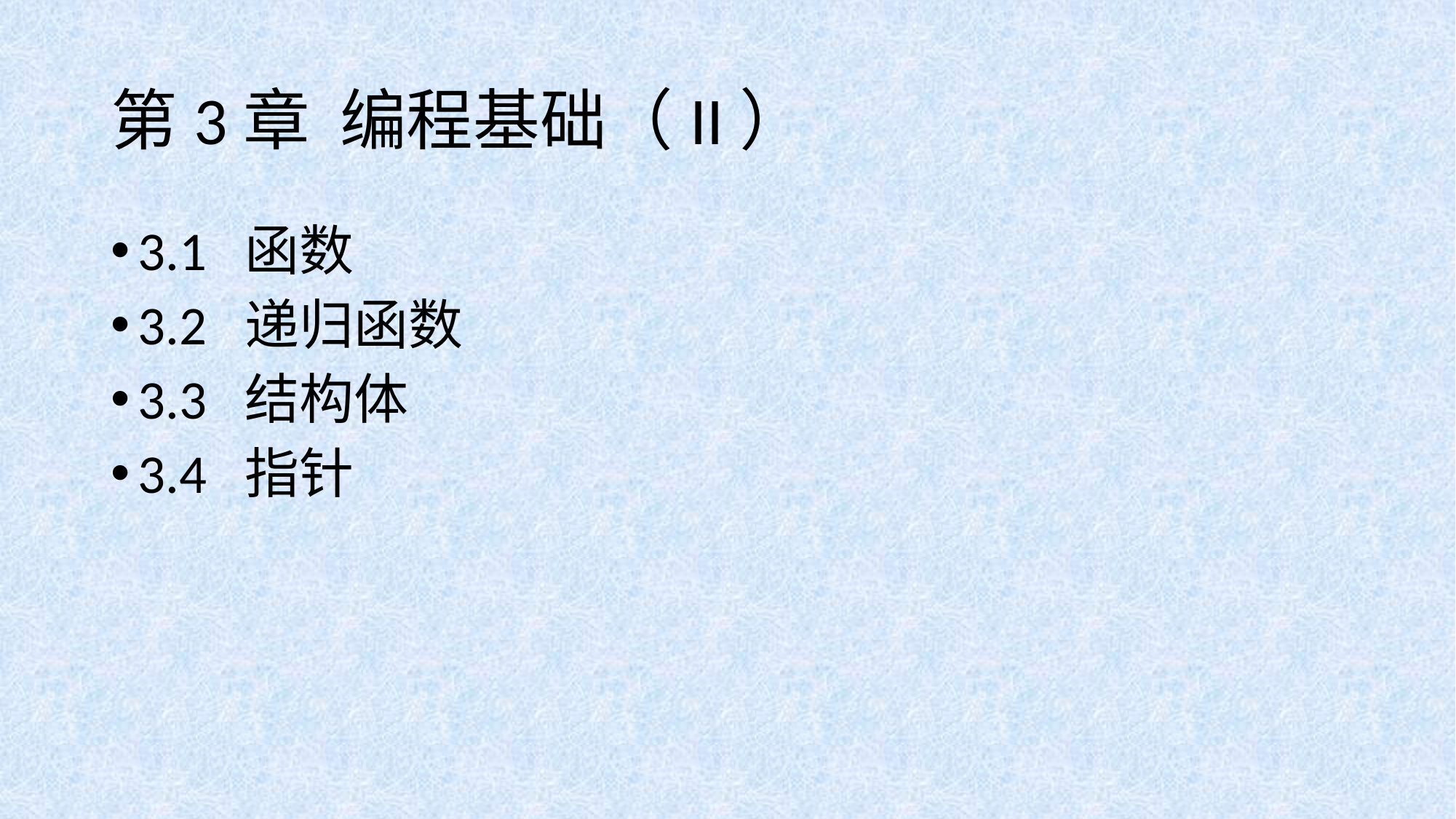

# 第3章  编程基础（II）
3.1  函数
3.2  递归函数
3.3  结构体
3.4  指针